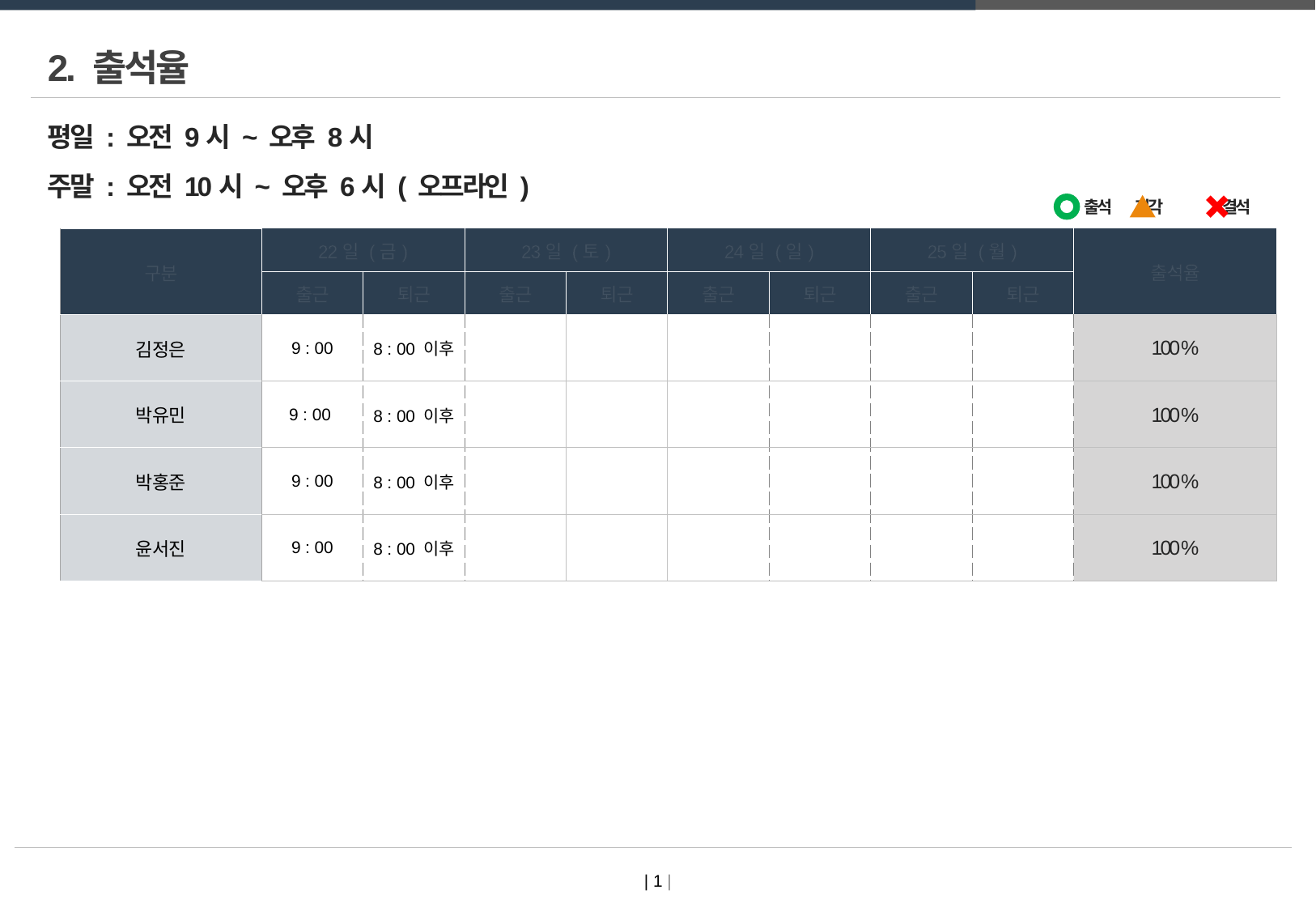

2. 출석율
평일 : 오전 9시 ~ 오후 8시
주말 : 오전 10시 ~ 오후 6시 ( 오프라인 )

출석            지각	        결석
| 구분 | 22일 (금) |  | 23일 (토) |  | 24일 (일) |  | 25일 (월) |  | 출석율 |
| --- | --- | --- | --- | --- | --- | --- | --- | --- | --- |
|  | 출근 | 퇴근 | 출근 | 퇴근 | 출근 | 퇴근 | 출근 | 퇴근 |  |
| 김정은 | 9 : 00 | 8 : 00 이후 |  |  |  |  |  |  | 100 % |
| 박유민 | 9 : 00 | 8 : 00 이후 |  |  |  |  |  |  | 100 % |
| 박홍준 | 9 : 00 | 8 : 00 이후 |  |  |  |  |  |  | 100 % |
| 윤서진 | 9 : 00 | 8 : 00 이후 |  |  |  |  |  |  | 100 % |
| 1 |